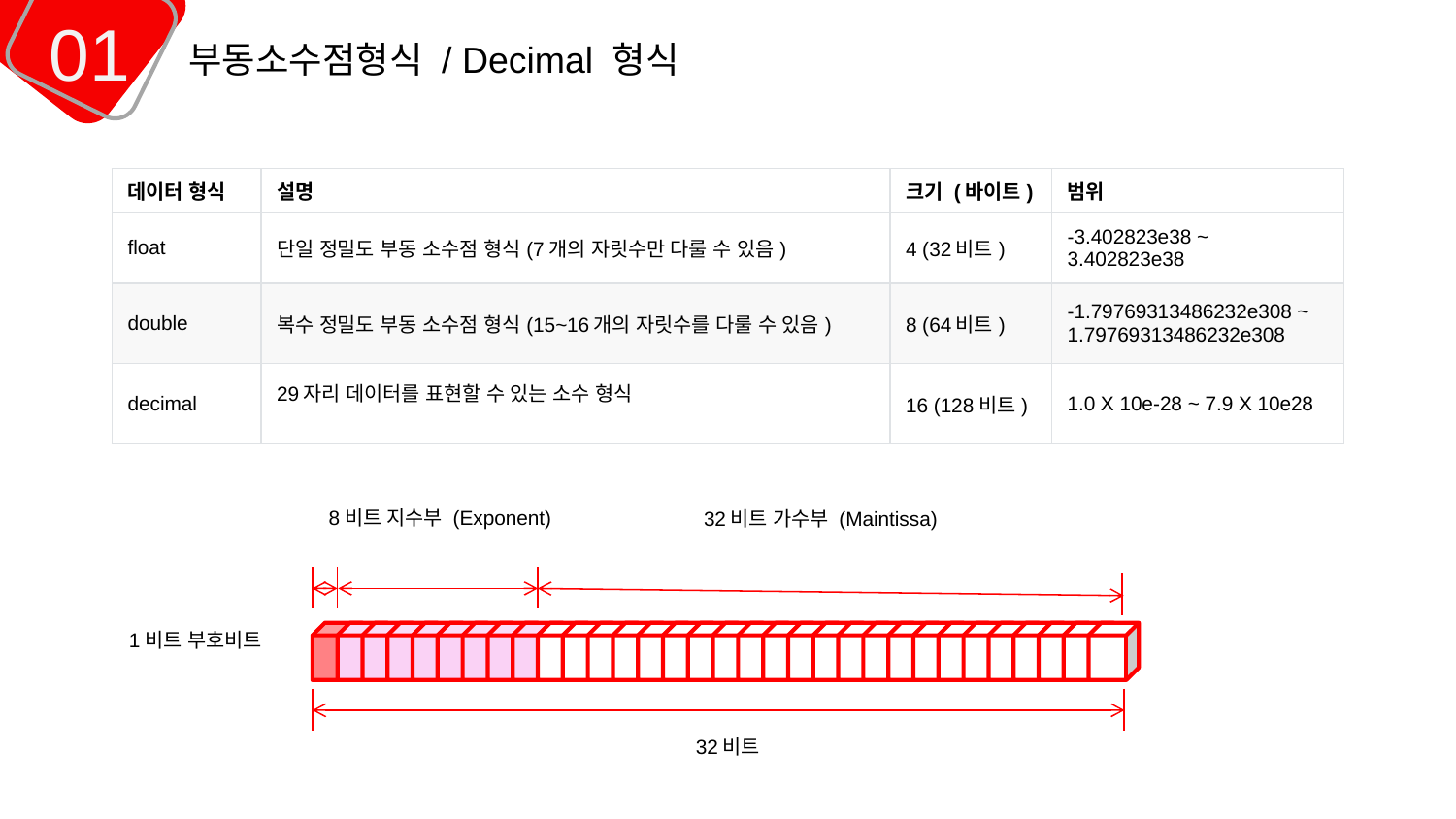

01
부동소수점형식 / Decimal 형식
| 데이터 형식 | 설명 | 크기 (바이트) | 범위 |
| --- | --- | --- | --- |
| float | 단일 정밀도 부동 소수점 형식(7개의 자릿수만 다룰 수 있음) | 4 (32비트) | -3.402823e38 ~ 3.402823e38 |
| double | 복수 정밀도 부동 소수점 형식(15~16개의 자릿수를 다룰 수 있음) | 8 (64비트) | -1.79769313486232e308 ~ 1.79769313486232e308 |
| decimal | 29자리 데이터를 표현할 수 있는 소수 형식 | 16 (128비트) | 1.0 X 10e-28 ~ 7.9 X 10e28 |
8비트 지수부 (Exponent)
32비트 가수부 (Maintissa)
1비트 부호비트

32비트